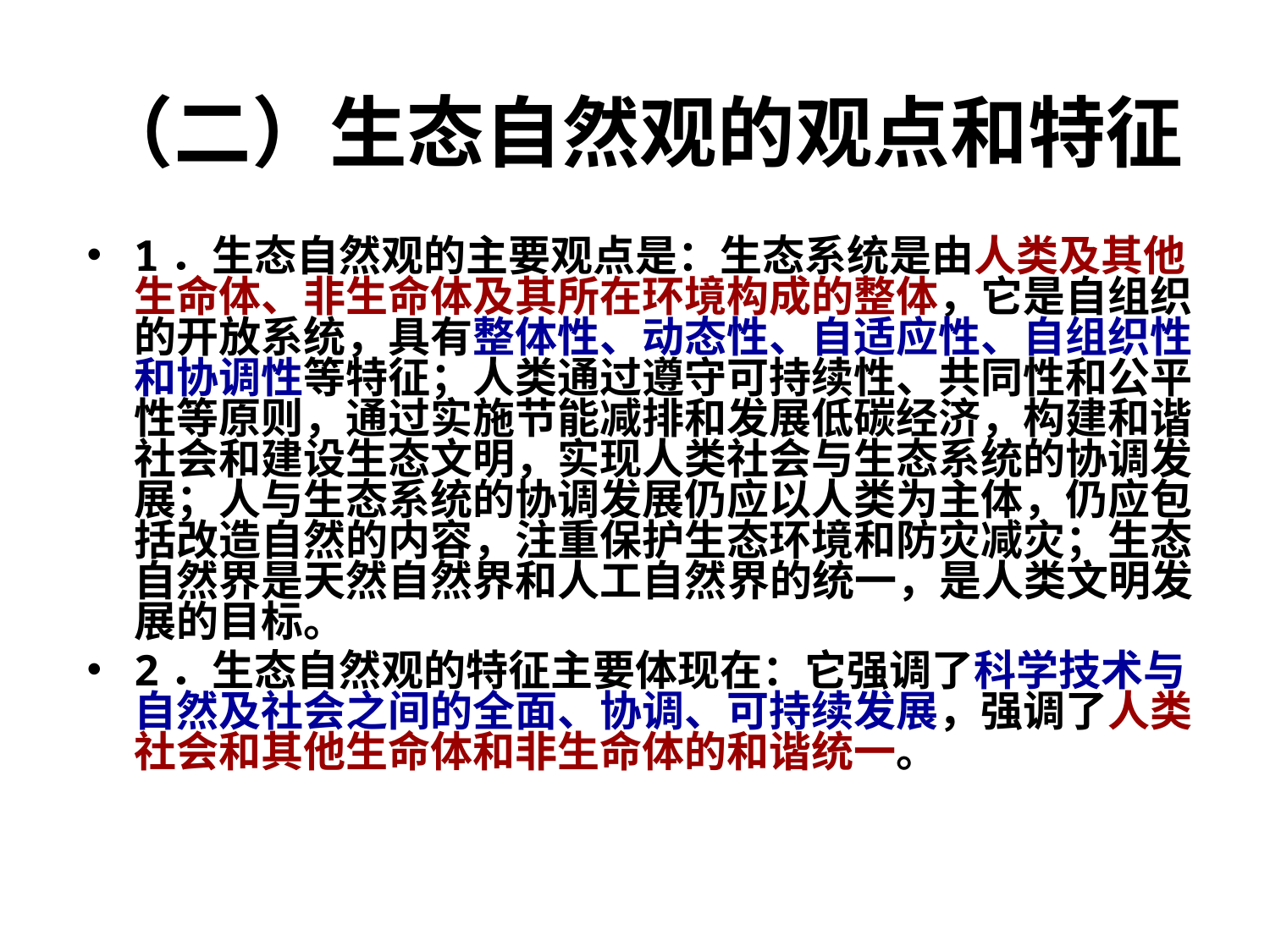

（二）生态自然观的观点和特征
1．生态自然观的主要观点是：生态系统是由人类及其他生命体、非生命体及其所在环境构成的整体，它是自组织的开放系统，具有整体性、动态性、自适应性、自组织性和协调性等特征；人类通过遵守可持续性、共同性和公平性等原则，通过实施节能减排和发展低碳经济，构建和谐社会和建设生态文明，实现人类社会与生态系统的协调发展；人与生态系统的协调发展仍应以人类为主体，仍应包括改造自然的内容，注重保护生态环境和防灾减灾；生态自然界是天然自然界和人工自然界的统一，是人类文明发展的目标。
2．生态自然观的特征主要体现在：它强调了科学技术与自然及社会之间的全面、协调、可持续发展，强调了人类社会和其他生命体和非生命体的和谐统一。